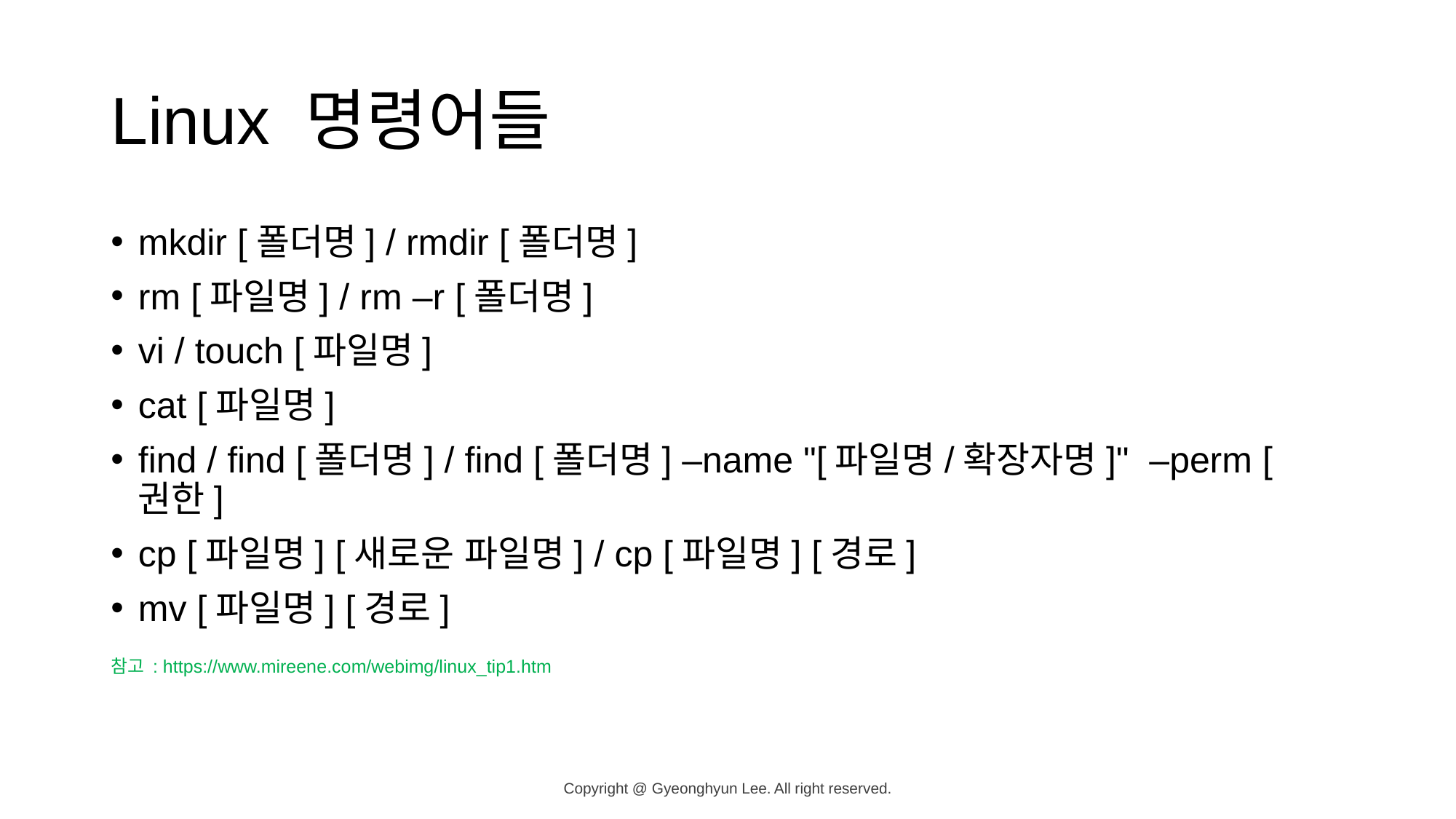

# Linux 명령어들
mkdir [폴더명] / rmdir [폴더명]
rm [파일명] / rm –r [폴더명]
vi / touch [파일명]
cat [파일명]
find / find [폴더명] / find [폴더명] –name "[파일명/확장자명]"  –perm [권한]
cp [파일명] [새로운 파일명] / cp [파일명] [경로]
mv [파일명] [경로]

참고 : https://www.mireene.com/webimg/linux_tip1.htm